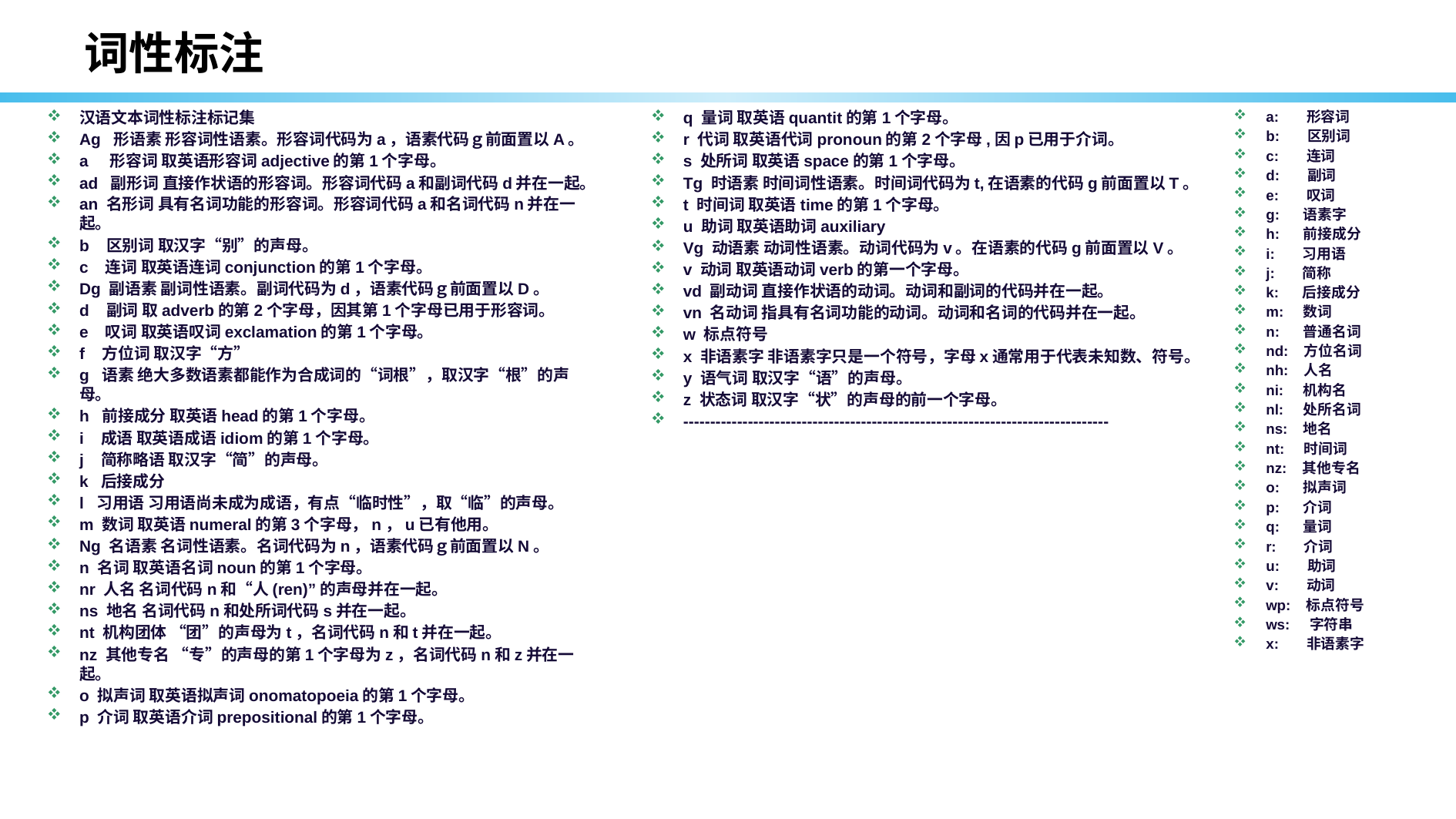

# 词性标注
汉语文本词性标注标记集
Ag  形语素 形容词性语素。形容词代码为a，语素代码ｇ前面置以A。
a    形容词 取英语形容词adjective的第1个字母。
ad  副形词 直接作状语的形容词。形容词代码a和副词代码d并在一起。
an 名形词 具有名词功能的形容词。形容词代码a和名词代码n并在一起。
b   区别词 取汉字“别”的声母。
c   连词 取英语连词conjunction的第1个字母。
Dg 副语素 副词性语素。副词代码为d，语素代码ｇ前面置以D。
d   副词 取adverb的第2个字母，因其第1个字母已用于形容词。
e   叹词 取英语叹词exclamation的第1个字母。
f   方位词 取汉字“方”
g  语素 绝大多数语素都能作为合成词的“词根”，取汉字“根”的声母。
h  前接成分 取英语head的第1个字母。
i   成语 取英语成语idiom的第1个字母。
j   简称略语 取汉字“简”的声母。
k  后接成分
l  习用语 习用语尚未成为成语，有点“临时性”，取“临”的声母。
m 数词 取英语numeral的第3个字母，n，u已有他用。
Ng 名语素 名词性语素。名词代码为n，语素代码ｇ前面置以N。
n 名词 取英语名词noun的第1个字母。
nr 人名 名词代码n和“人(ren)”的声母并在一起。
ns 地名 名词代码n和处所词代码s并在一起。
nt 机构团体 “团”的声母为t，名词代码n和t并在一起。
nz 其他专名 “专”的声母的第1个字母为z，名词代码n和z并在一起。
o 拟声词 取英语拟声词onomatopoeia的第1个字母。
p 介词 取英语介词prepositional的第1个字母。
q 量词 取英语quantit的第1个字母。
r 代词 取英语代词pronoun的第2个字母,因p已用于介词。
s 处所词 取英语space的第1个字母。
Tg 时语素 时间词性语素。时间词代码为t,在语素的代码g前面置以T。
t 时间词 取英语time的第1个字母。
u 助词 取英语助词auxiliary
Vg 动语素 动词性语素。动词代码为v。在语素的代码g前面置以V。
v 动词 取英语动词verb的第一个字母。
vd 副动词 直接作状语的动词。动词和副词的代码并在一起。
vn 名动词 指具有名词功能的动词。动词和名词的代码并在一起。
w 标点符号
x 非语素字 非语素字只是一个符号，字母x通常用于代表未知数、符号。
y 语气词 取汉字“语”的声母。
z 状态词 取汉字“状”的声母的前一个字母。
-------------------------------------------------------------------------------

a:      形容词
b:      区别词
c:      连词
d:      副词
e:      叹词
g:     语素字
h:     前接成分
i:      习用语
j:      简称
k:     后接成分
m:    数词
n:     普通名词
nd:   方位名词
nh:   人名
ni:    机构名
nl:    处所名词
ns:   地名
nt:    时间词
nz:   其他专名
o:     拟声词
p:     介词
q:     量词
r:      介词
u:      助词
v:      动词
wp:   标点符号
ws:    字符串
x:      非语素字